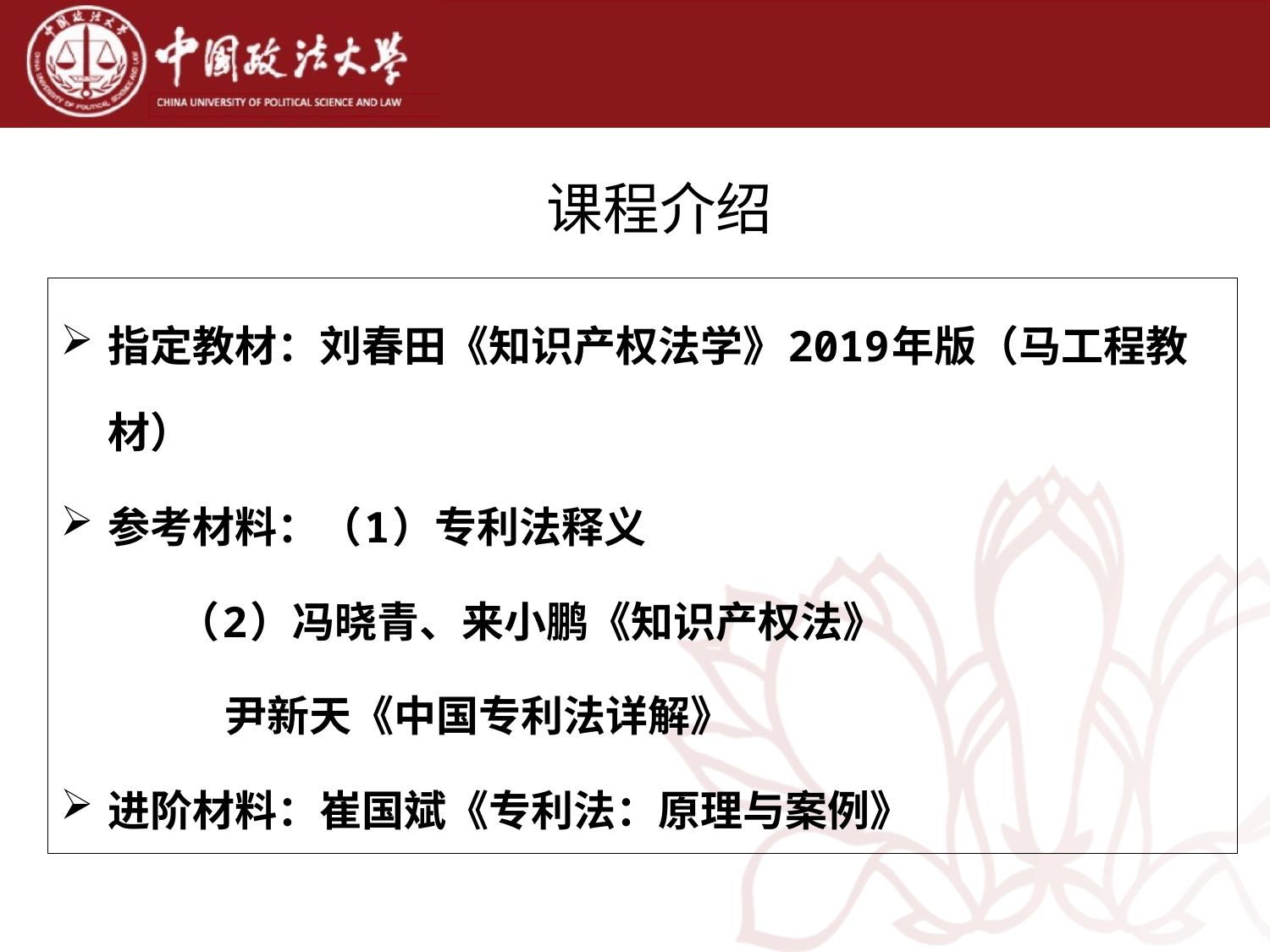

# 课程介绍
指定教材：刘春田《知识产权法学》2019年版（马工程教材）
参考材料：（1）专利法释义
            （2）冯晓青、来小鹏《知识产权法》
                 尹新天《中国专利法详解》
进阶材料：崔国斌《专利法：原理与案例》